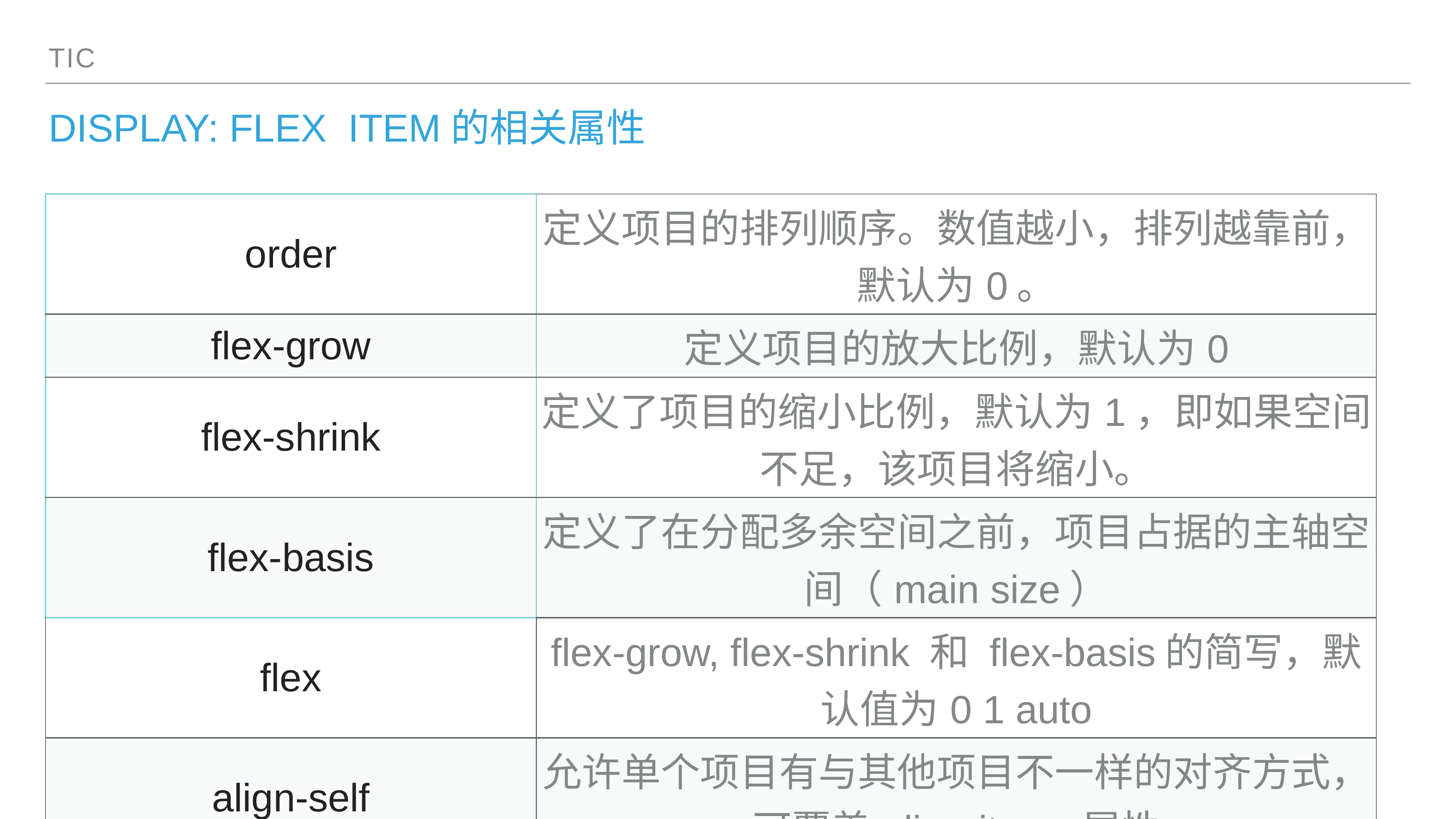

TIC
# display: Flex  item的相关属性
| order | 定义项目的排列顺序。数值越小，排列越靠前，默认为0。 |
| --- | --- |
| flex-grow | 定义项目的放大比例，默认为0 |
| flex-shrink | 定义了项目的缩小比例，默认为1，即如果空间不足，该项目将缩小。 |
| flex-basis | 定义了在分配多余空间之前，项目占据的主轴空间（main size） |
| flex | flex-grow, flex-shrink 和 flex-basis的简写，默认值为0 1 auto |
| align-self | 允许单个项目有与其他项目不一样的对齐方式，可覆盖align-items属性 |